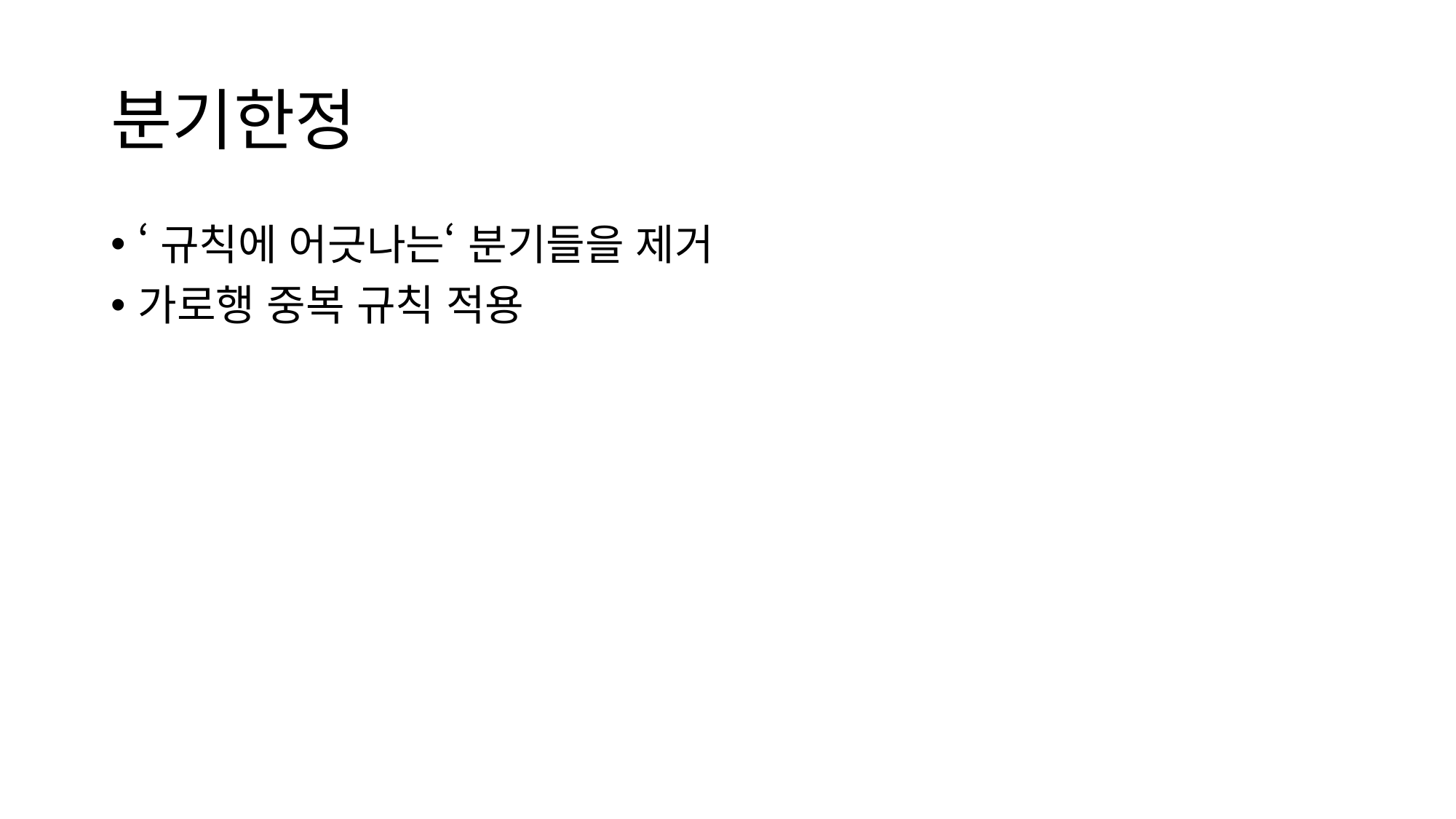

# 분기한정
‘규칙에 어긋나는‘ 분기들을 제거
가로행 중복 규칙 적용